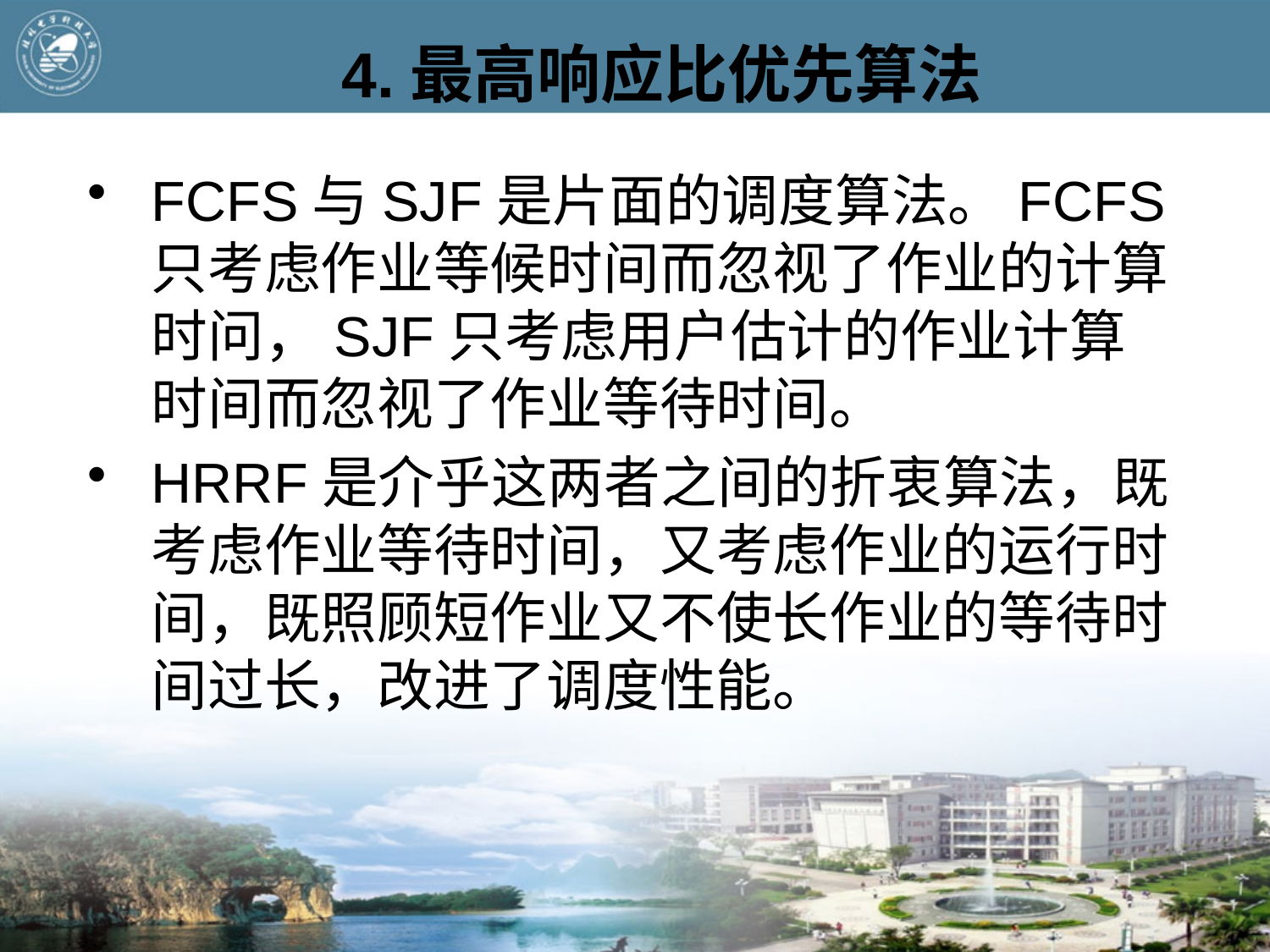

# 4.最高响应比优先算法
FCFS与SJF是片面的调度算法。FCFS只考虑作业等候时间而忽视了作业的计算时问，SJF只考虑用户估计的作业计算时间而忽视了作业等待时间。
HRRF是介乎这两者之间的折衷算法，既考虑作业等待时间，又考虑作业的运行时间，既照顾短作业又不使长作业的等待时间过长，改进了调度性能。